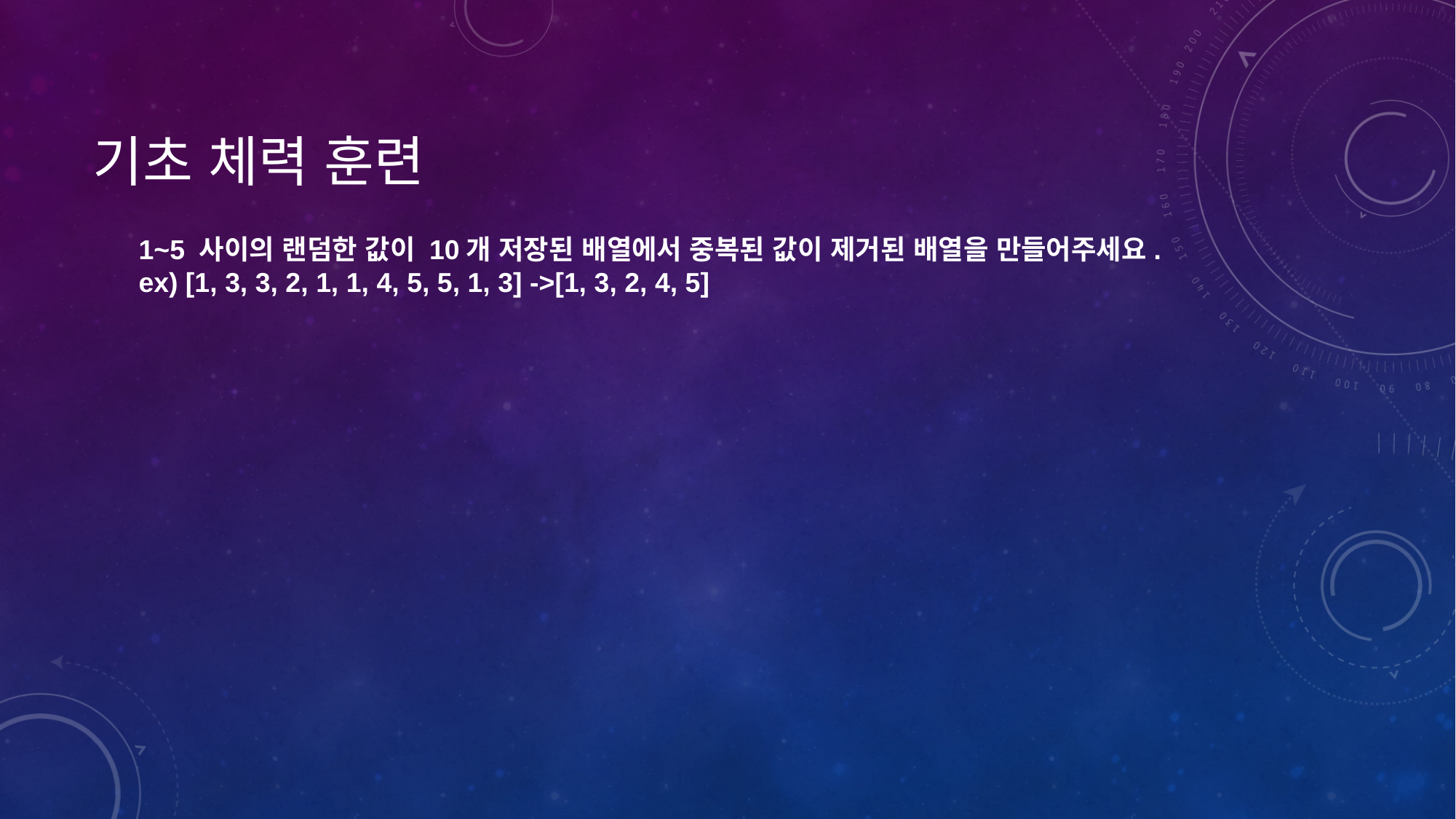

# 기초 체력 훈련
1~5 사이의 랜덤한 값이 10개 저장된 배열에서 중복된 값이 제거된 배열을 만들어주세요.
ex) [1, 3, 3, 2, 1, 1, 4, 5, 5, 1, 3] ->[1, 3, 2, 4, 5]